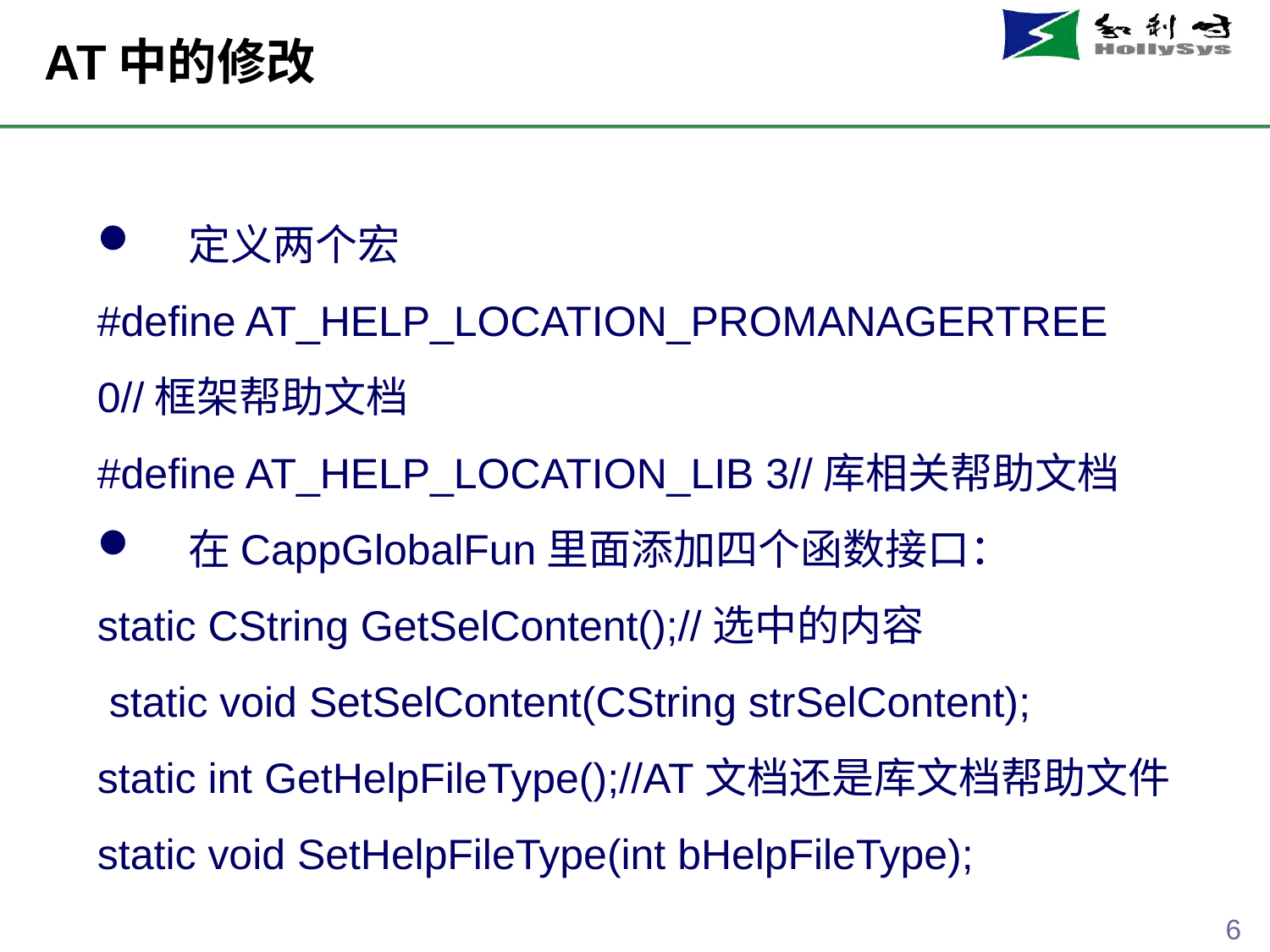

# AT中的修改
    定义两个宏
#define AT_HELP_LOCATION_PROMANAGERTREE 0//框架帮助文档
#define AT_HELP_LOCATION_LIB 3//库相关帮助文档
    在CappGlobalFun里面添加四个函数接口：
static CString GetSelContent();//选中的内容
 static void SetSelContent(CString strSelContent);
static int GetHelpFileType();//AT文档还是库文档帮助文件
static void SetHelpFileType(int bHelpFileType);